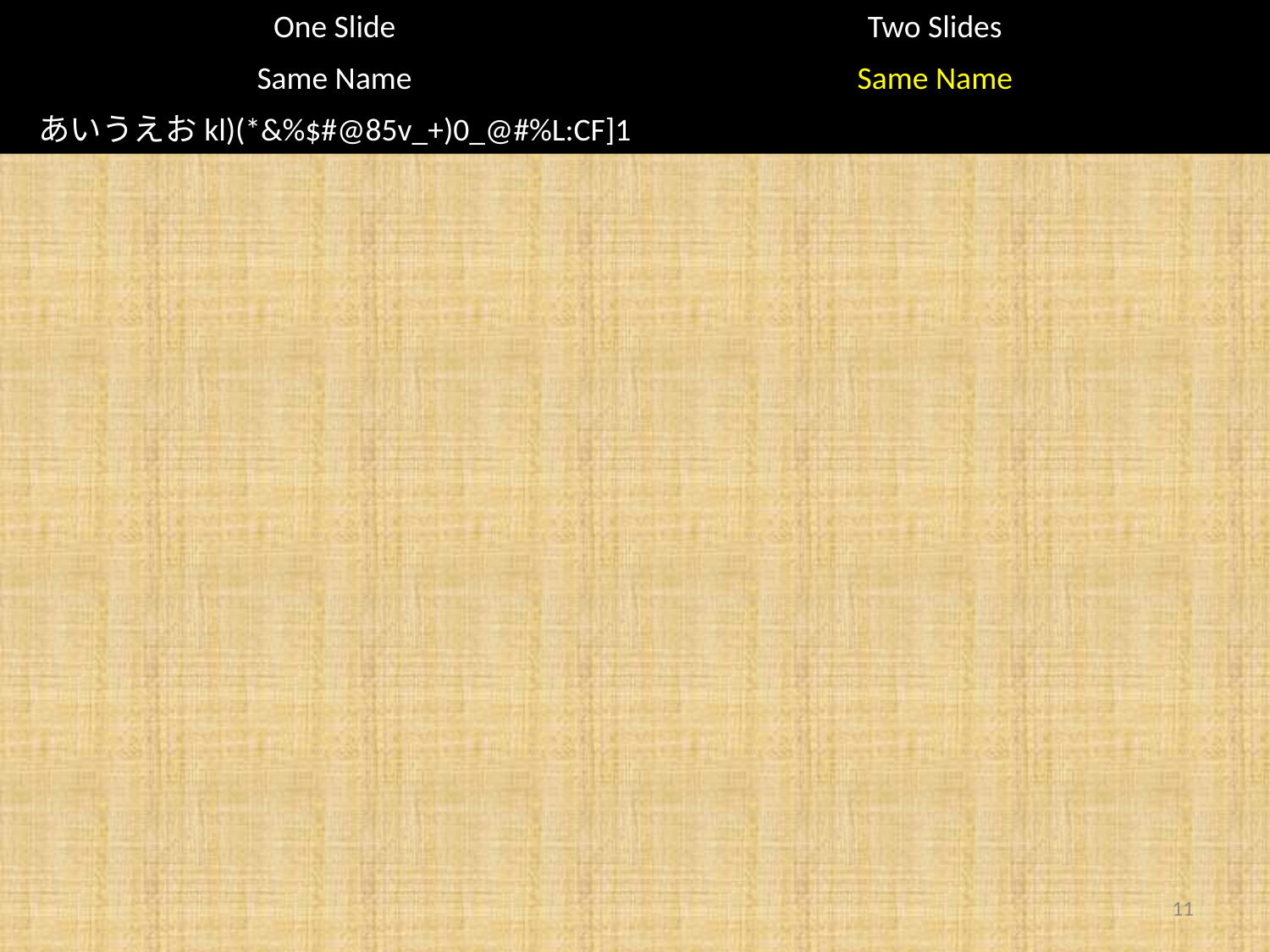

One Slide
Two Slides
Same Name
Same Name
あいうえおkl)(*&%$#@85v_+)0_@#%L:CF]1
11